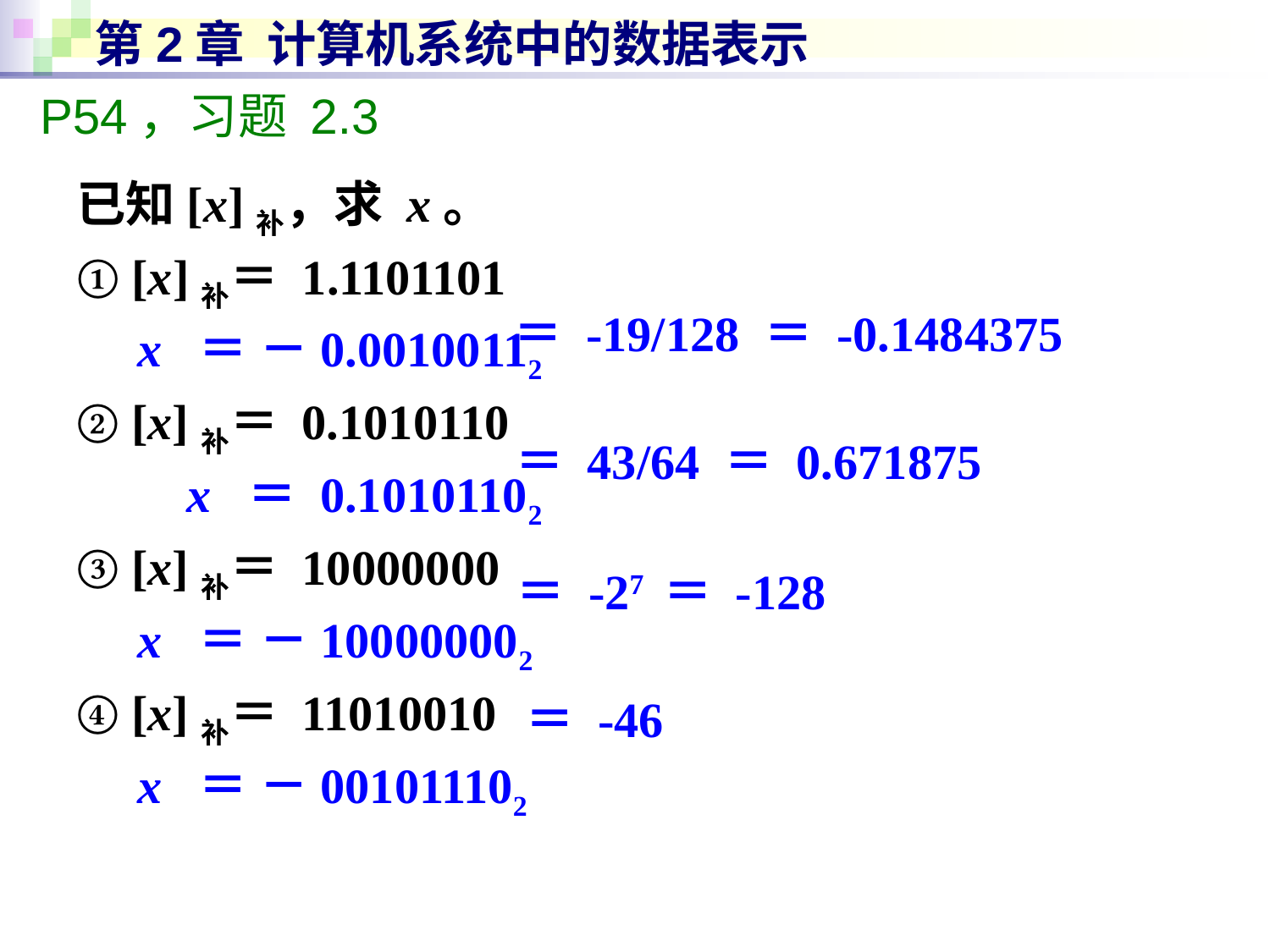

# 第2章  计算机系统中的数据表示
P54，习题 2.3
已知[x]补，求 x。
① [x]补＝ 1.1101101
     x  ＝ －0.00100112
② [x]补＝ 0.1010110
         x  ＝ 0.10101102
③ [x]补＝ 10000000
     x  ＝ －100000002
④ [x]补＝ 11010010
     x  ＝ －001011102
＝ -19/128 ＝ -0.1484375
＝ 43/64 ＝ 0.671875
＝ -27 ＝ -128
＝ -46
12